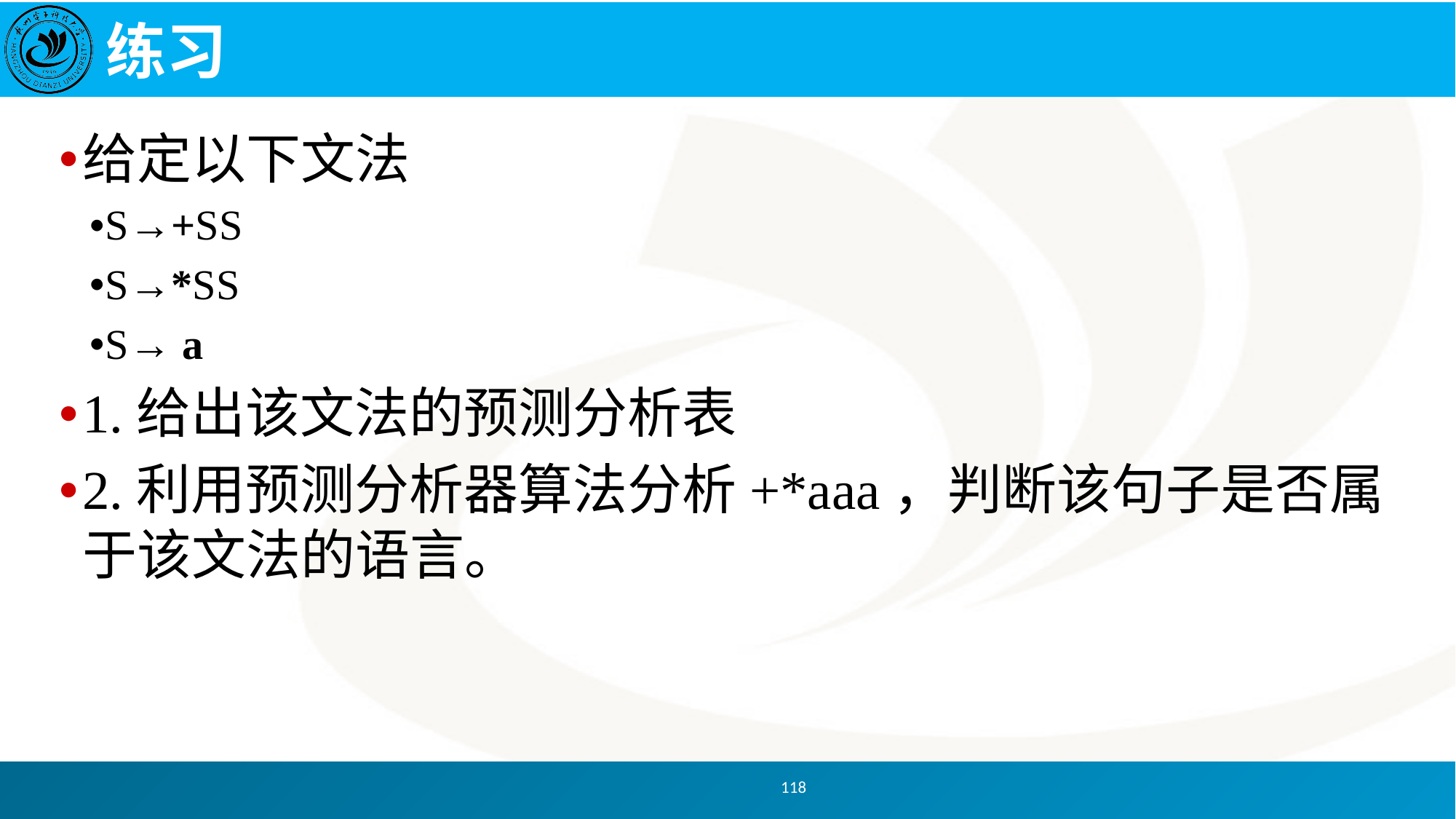

# 练习
给定以下文法
S→+SS
S→*SS
S→ a
1.给出该文法的预测分析表
2.利用预测分析器算法分析+*aaa，判断该句子是否属于该文法的语言。
118